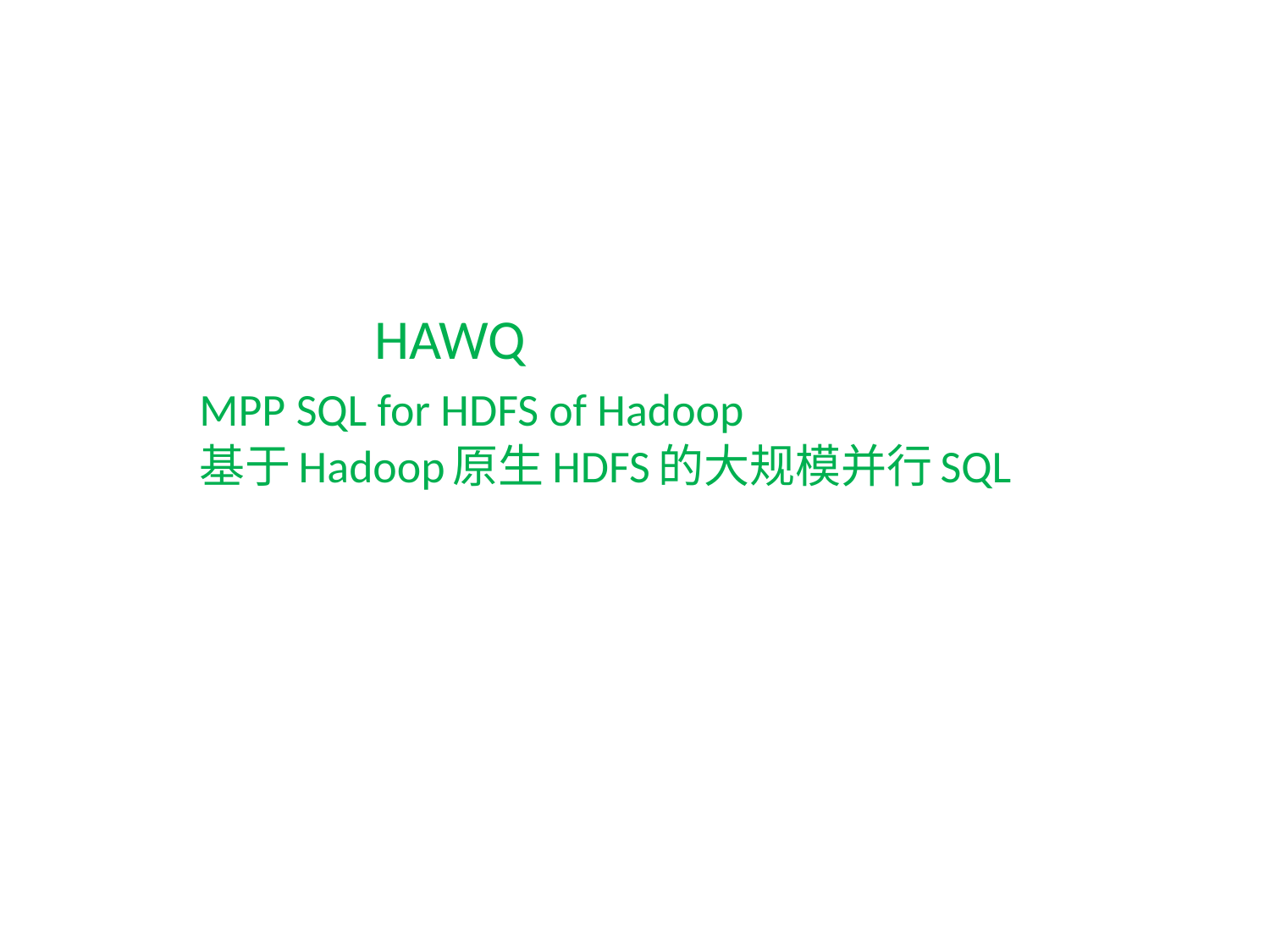

# HAWQ MPP SQL for HDFS of Hadoop 基于Hadoop原生HDFS的大规模并行SQL